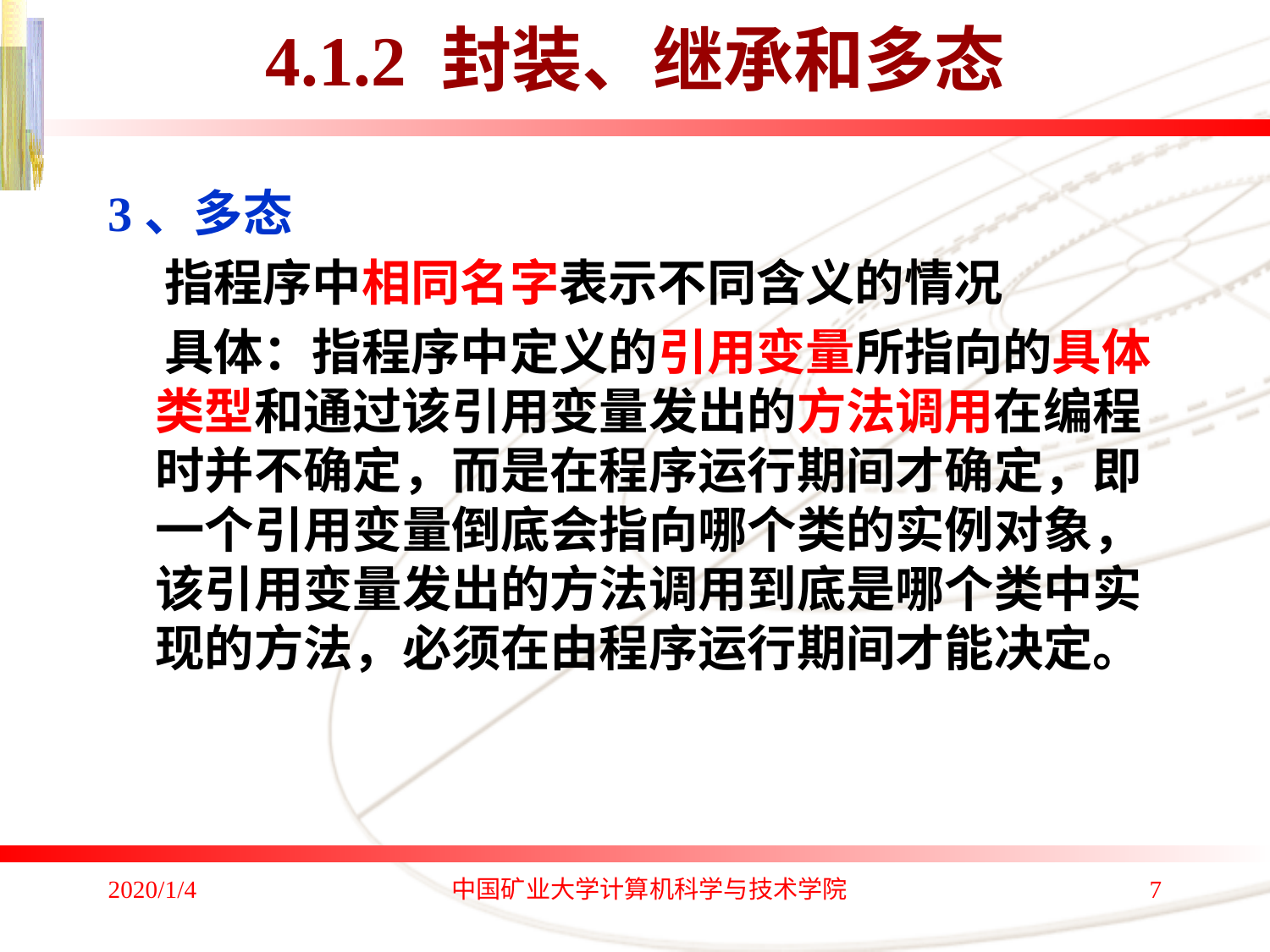

# 4.1.2 封装、继承和多态
3、多态
    指程序中相同名字表示不同含义的情况
    具体：指程序中定义的引用变量所指向的具体类型和通过该引用变量发出的方法调用在编程时并不确定，而是在程序运行期间才确定，即一个引用变量倒底会指向哪个类的实例对象，该引用变量发出的方法调用到底是哪个类中实现的方法，必须在由程序运行期间才能决定。
2020/1/4
中国矿业大学计算机科学与技术学院
7